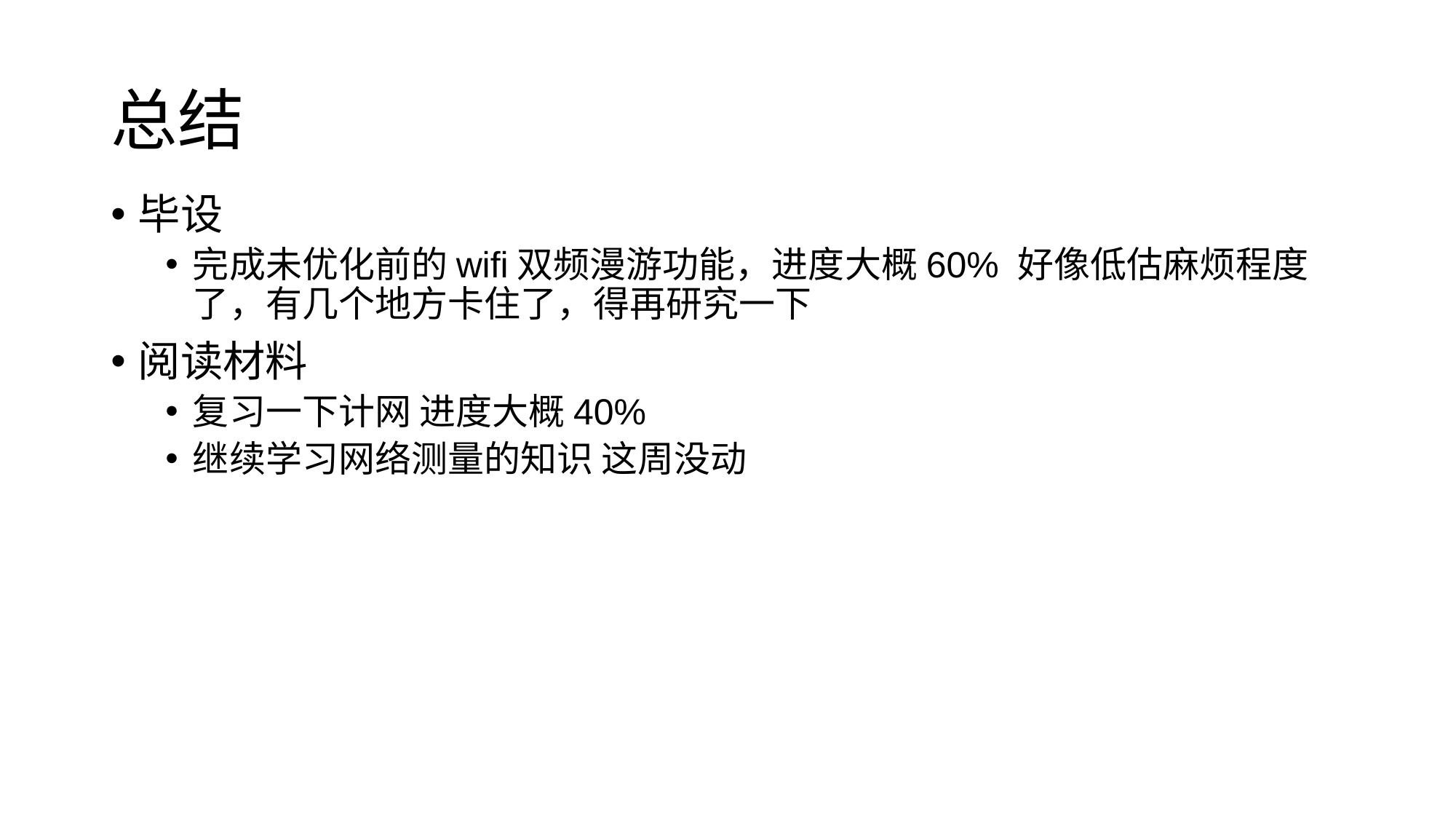

# 总结
毕设
完成未优化前的wifi双频漫游功能，进度大概60% 好像低估麻烦程度了，有几个地方卡住了，得再研究一下
阅读材料
复习一下计网 进度大概40%
继续学习网络测量的知识 这周没动